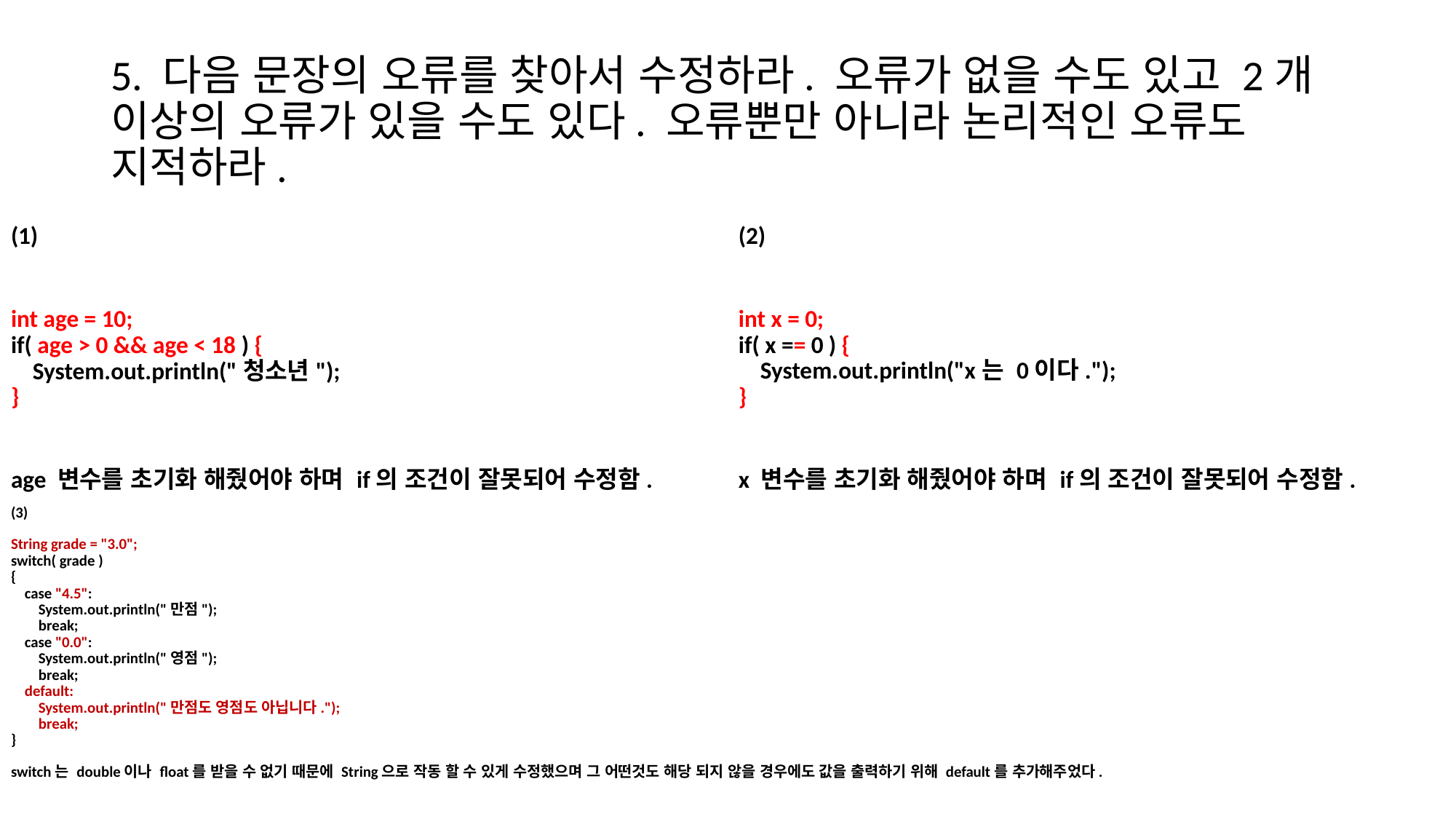

# 5. 다음 문장의 오류를 찾아서 수정하라. 오류가 없을 수도 있고 2개 이상의 오류가 있을 수도 있다. 오류뿐만 아니라 논리적인 오류도 지적하라.
(2)

int x = 0;
if( x == 0 ) {
    System.out.println("x는 0이다.");
}

x 변수를 초기화 해줬어야 하며 if의 조건이 잘못되어 수정함.
(1)

int age = 10;
if( age > 0 && age < 18 ) {
    System.out.println("청소년");
}

age 변수를 초기화 해줬어야 하며 if의 조건이 잘못되어 수정함.
(3)
String grade = "3.0";
switch( grade )
{
    case "4.5":
        System.out.println("만점");
        break;
    case "0.0":
        System.out.println("영점");
        break;
    default:
        System.out.println("만점도 영점도 아닙니다.");
        break;
}
switch는 double이나 float를 받을 수 없기 때문에 String으로 작동 할 수 있게 수정했으며 그 어떤것도 해당 되지 않을 경우에도 값을 출력하기 위해 default를 추가해주었다.